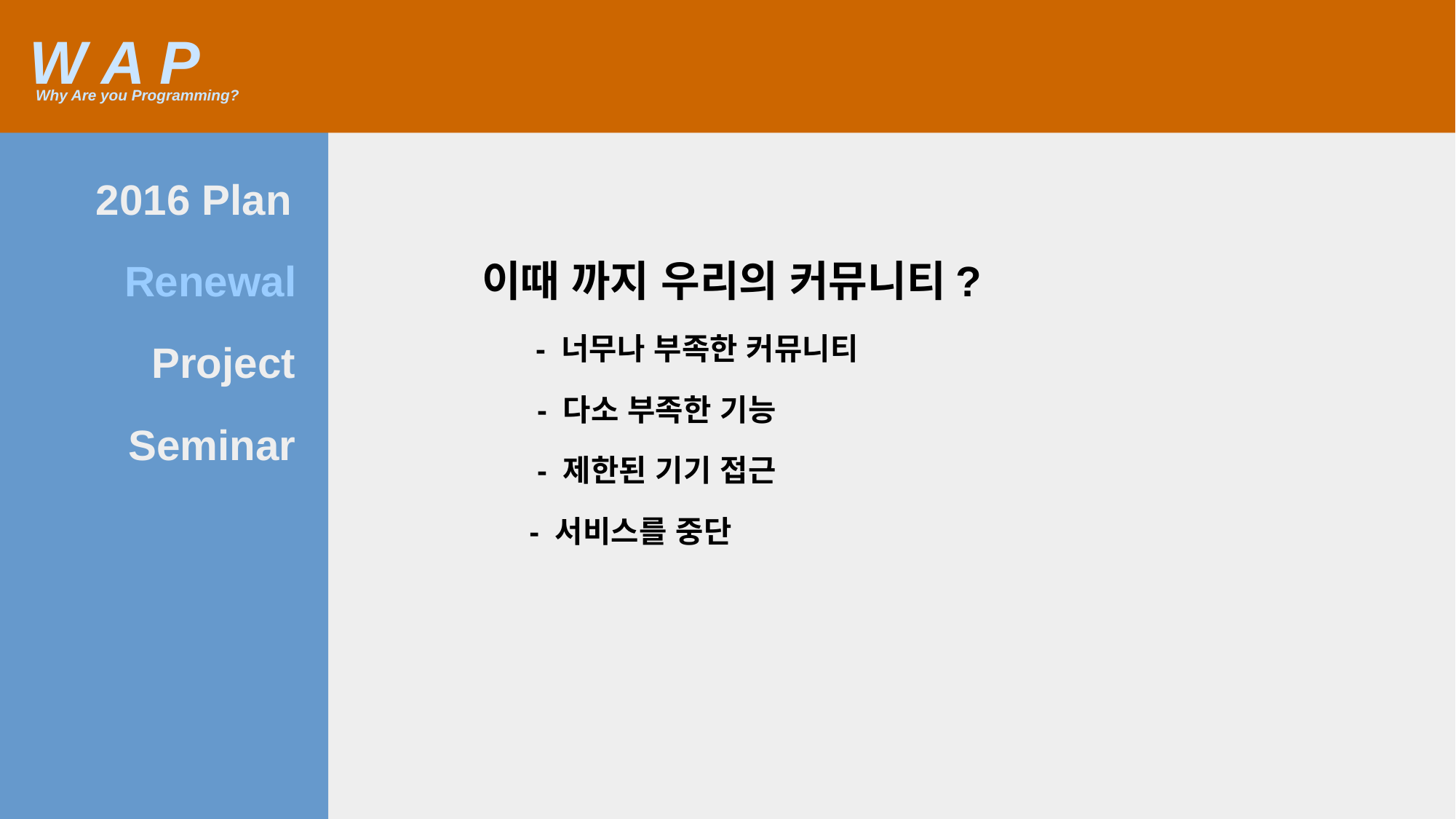

W A P
Why Are you Programming?
2016 Plan
Renewal
이때 까지 우리의 커뮤니티?
 - 너무나 부족한 커뮤니티
Project
 - 다소 부족한 기능
Seminar
 - 제한된 기기 접근
 - 서비스를 중단